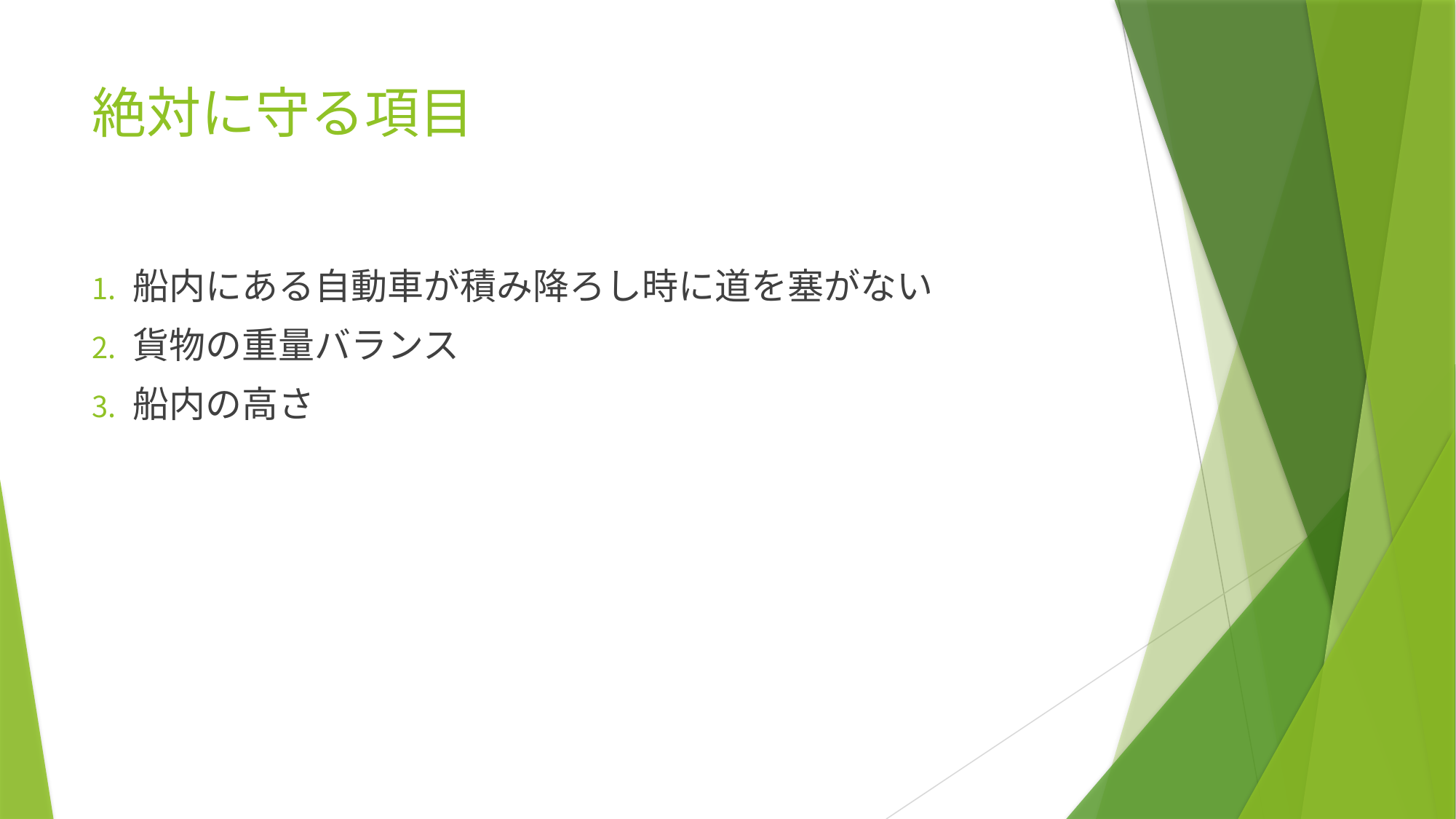

# 絶対に守る項目
船内にある自動車が積み降ろし時に道を塞がない
貨物の重量バランス
船内の高さ